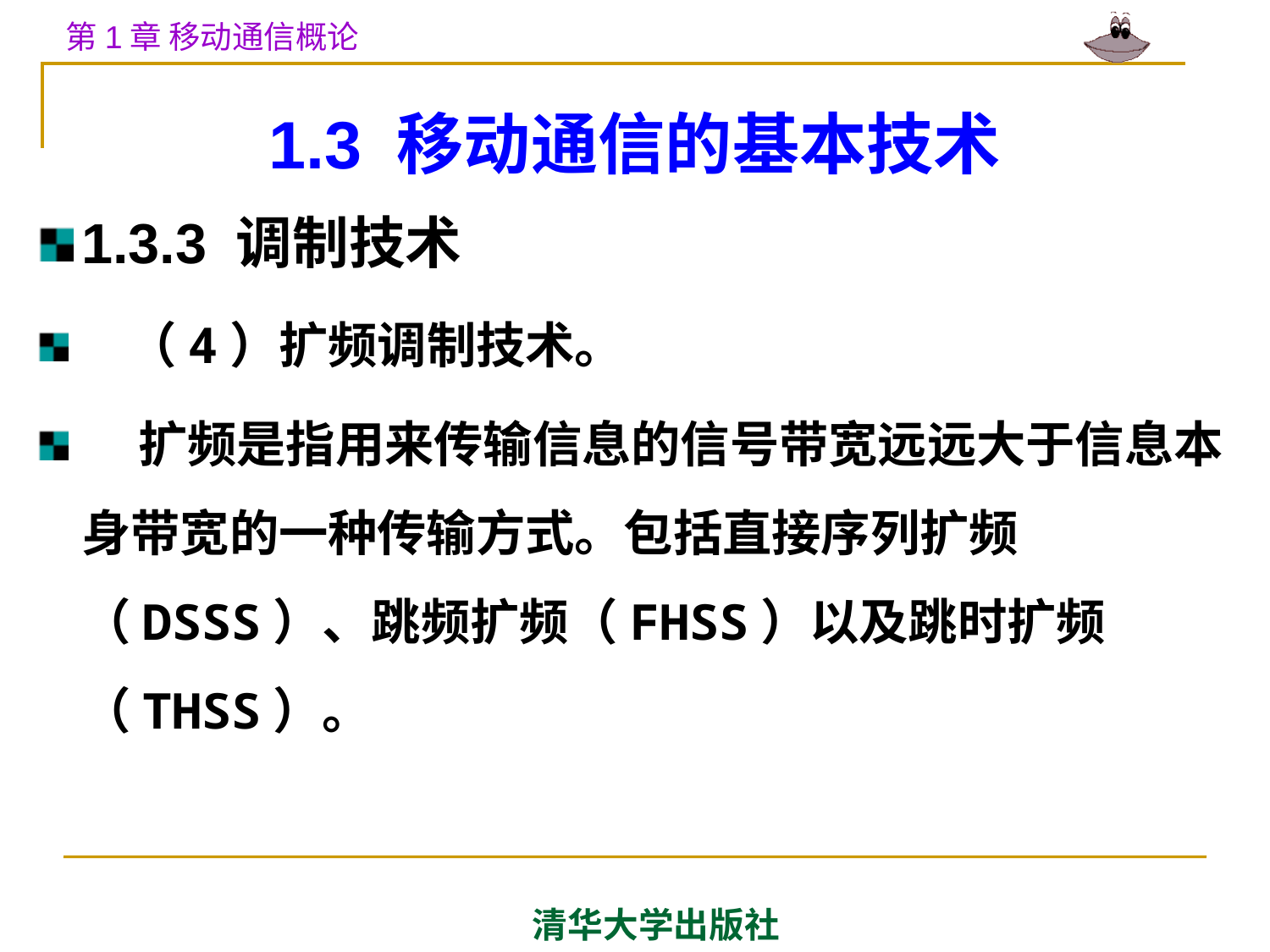

# 1.3 移动通信的基本技术
1.3.3 调制技术
   （4）扩频调制技术。
    扩频是指用来传输信息的信号带宽远远大于信息本身带宽的一种传输方式。包括直接序列扩频（DSSS）、跳频扩频（FHSS）以及跳时扩频（THSS）。